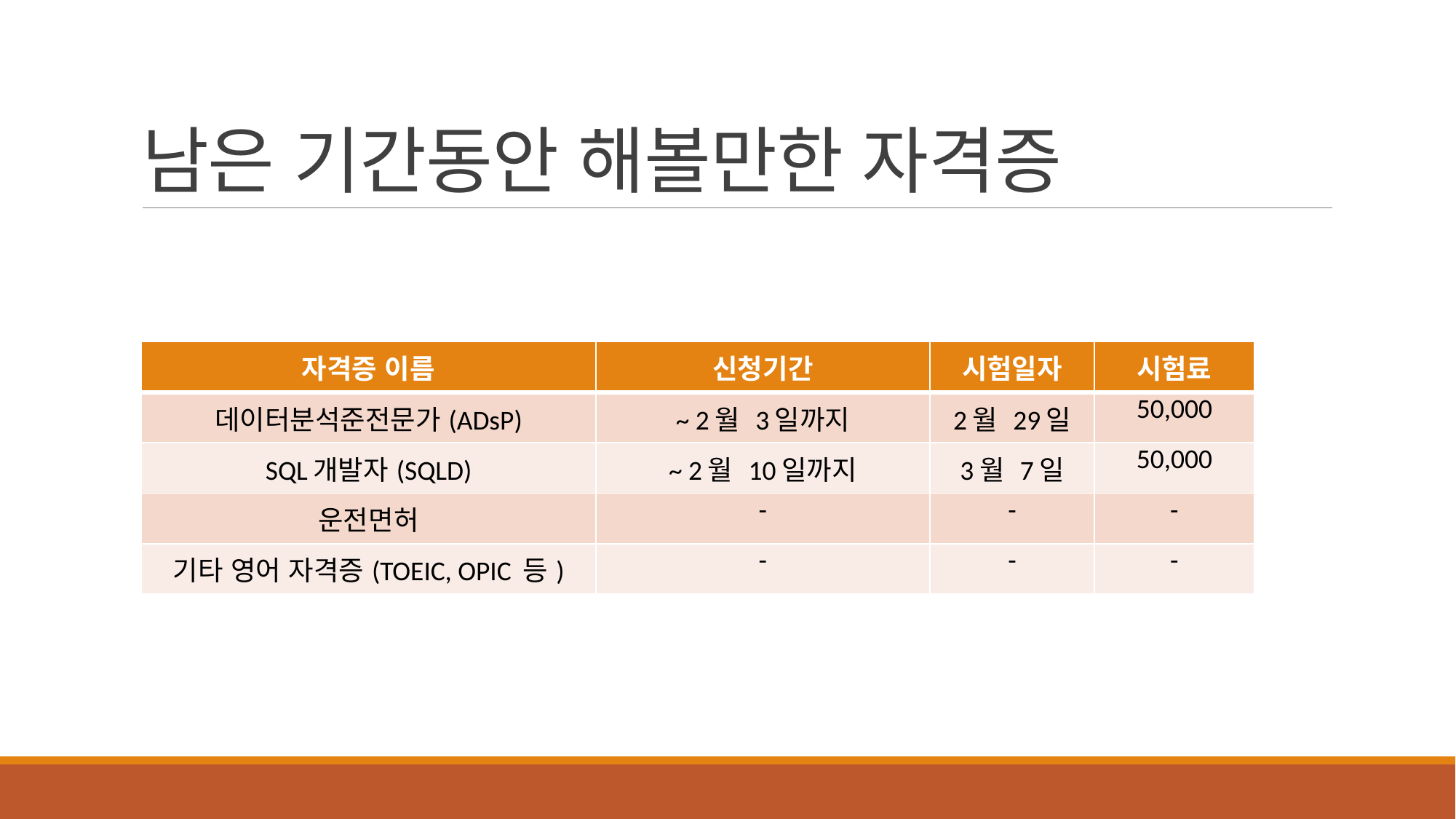

# 남은 기간동안 해볼만한 자격증
| 자격증 이름 | 신청기간 | 시험일자 | 시험료 |
| --- | --- | --- | --- |
| 데이터분석준전문가(ADsP) | ~ 2월 3일까지 | 2월 29일 | 50,000 |
| SQL개발자(SQLD) | ~ 2월 10일까지 | 3월 7일 | 50,000 |
| 운전면허 | - | - | - |
| 기타 영어 자격증(TOEIC, OPIC 등) | - | - | - |